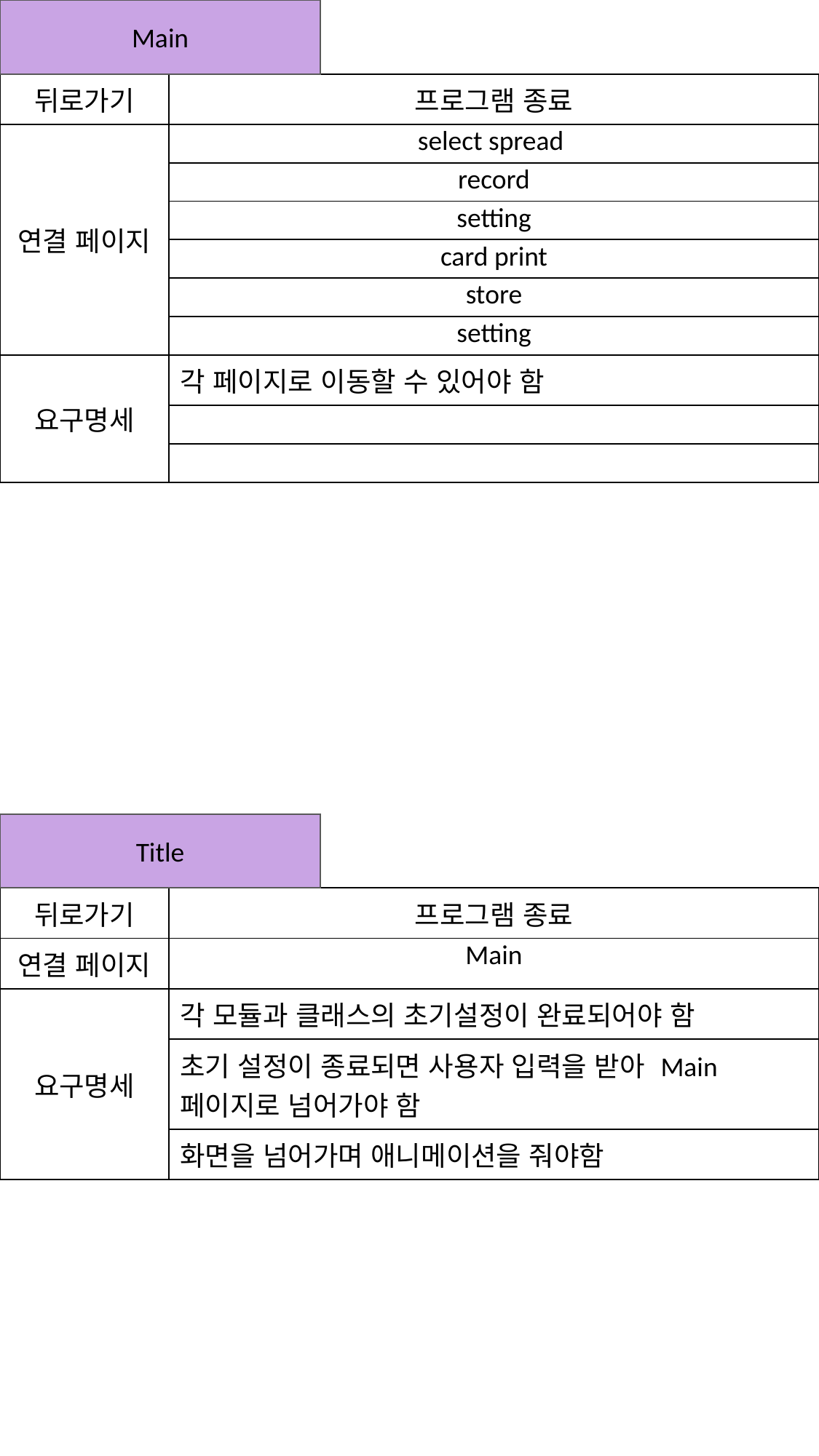

Main
| 뒤로가기 | 프로그램 종료 |
| --- | --- |
| 연결 페이지 | select spread |
|  | record |
|  | setting |
|  | card print |
|  | store |
|  | setting |
| 요구명세 | 각 페이지로 이동할 수 있어야 함 |
|  |  |
|  |  |
Title
| 뒤로가기 | 프로그램 종료 |
| --- | --- |
| 연결 페이지 | Main |
| 요구명세 | 각 모듈과 클래스의 초기설정이 완료되어야 함 |
|  | 초기 설정이 종료되면 사용자 입력을 받아 Main페이지로 넘어가야 함 |
|  | 화면을 넘어가며 애니메이션을 줘야함 |